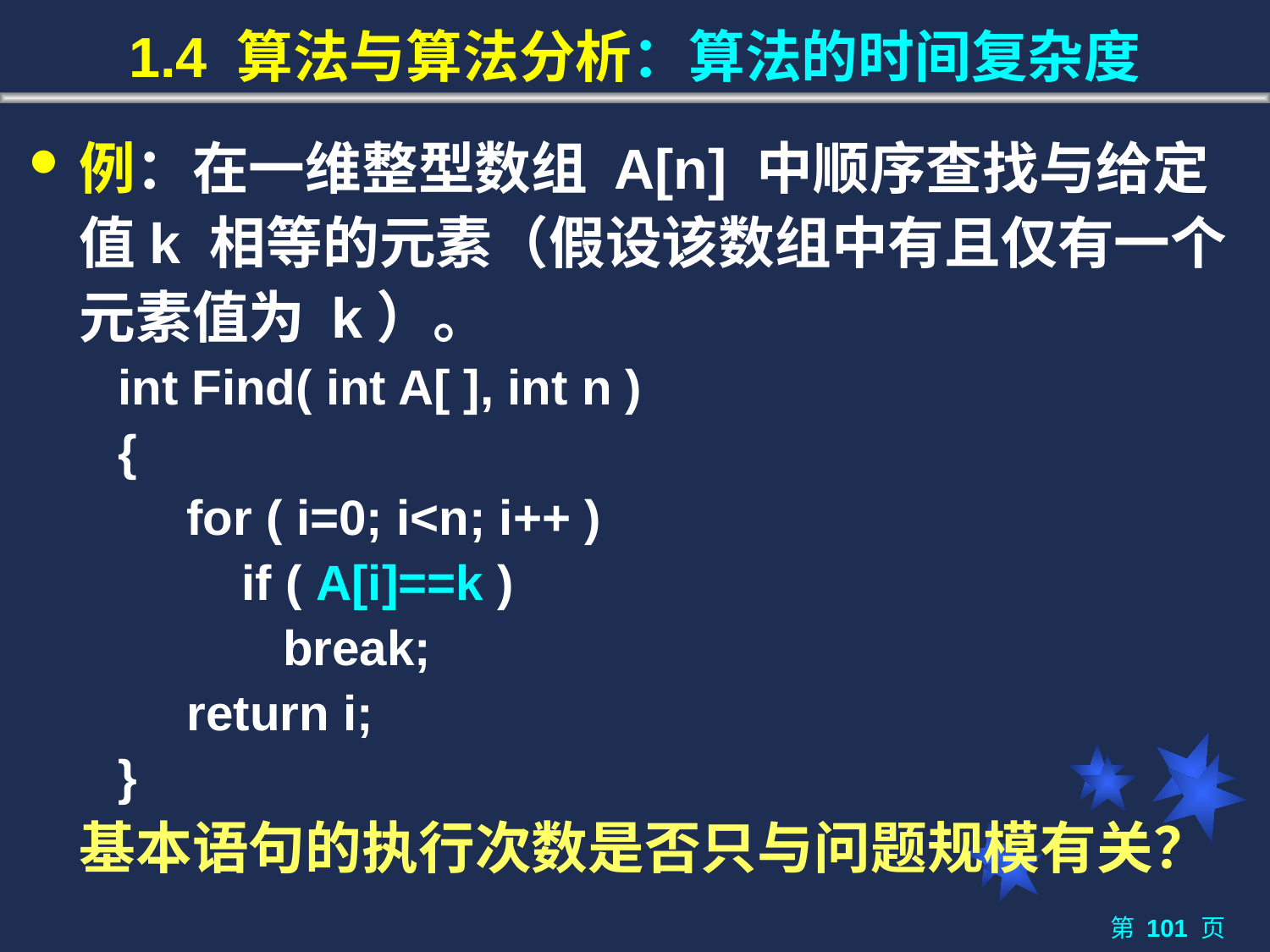

# 1.4 算法与算法分析：算法的时间复杂度
例：在一维整型数组 A[n] 中顺序查找与给定值k 相等的元素（假设该数组中有且仅有一个元素值为 k）。
 int Find( int A[ ], int n )
 {
      for ( i=0; i<n; i++ )
          if ( A[i]==k )
             break;
      return i;
 }
	基本语句的执行次数是否只与问题规模有关？
第 101 页